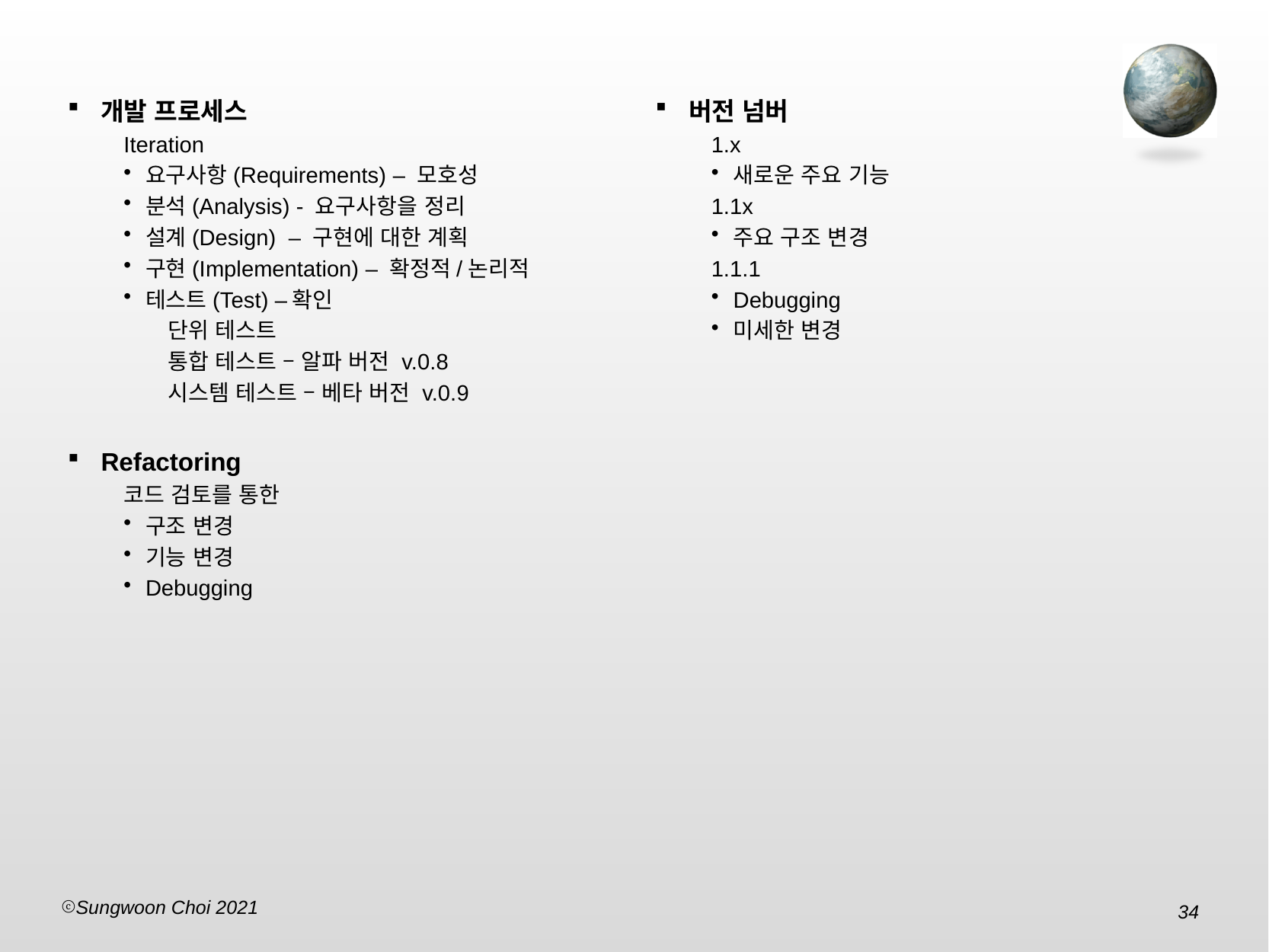

개발 프로세스
Iteration
요구사항(Requirements) – 모호성
분석(Analysis) - 요구사항을 정리
설계(Design)  – 구현에 대한 계획
구현(Implementation) – 확정적/논리적
테스트(Test) –확인
단위 테스트
통합 테스트 – 알파 버전 v.0.8
시스템 테스트 – 베타 버전 v.0.9

Refactoring
코드 검토를 통한
구조 변경
기능 변경
Debugging
버전 넘버
1.x
새로운 주요 기능
1.1x
주요 구조 변경
1.1.1
Debugging
미세한 변경
Sungwoon Choi 2021
34